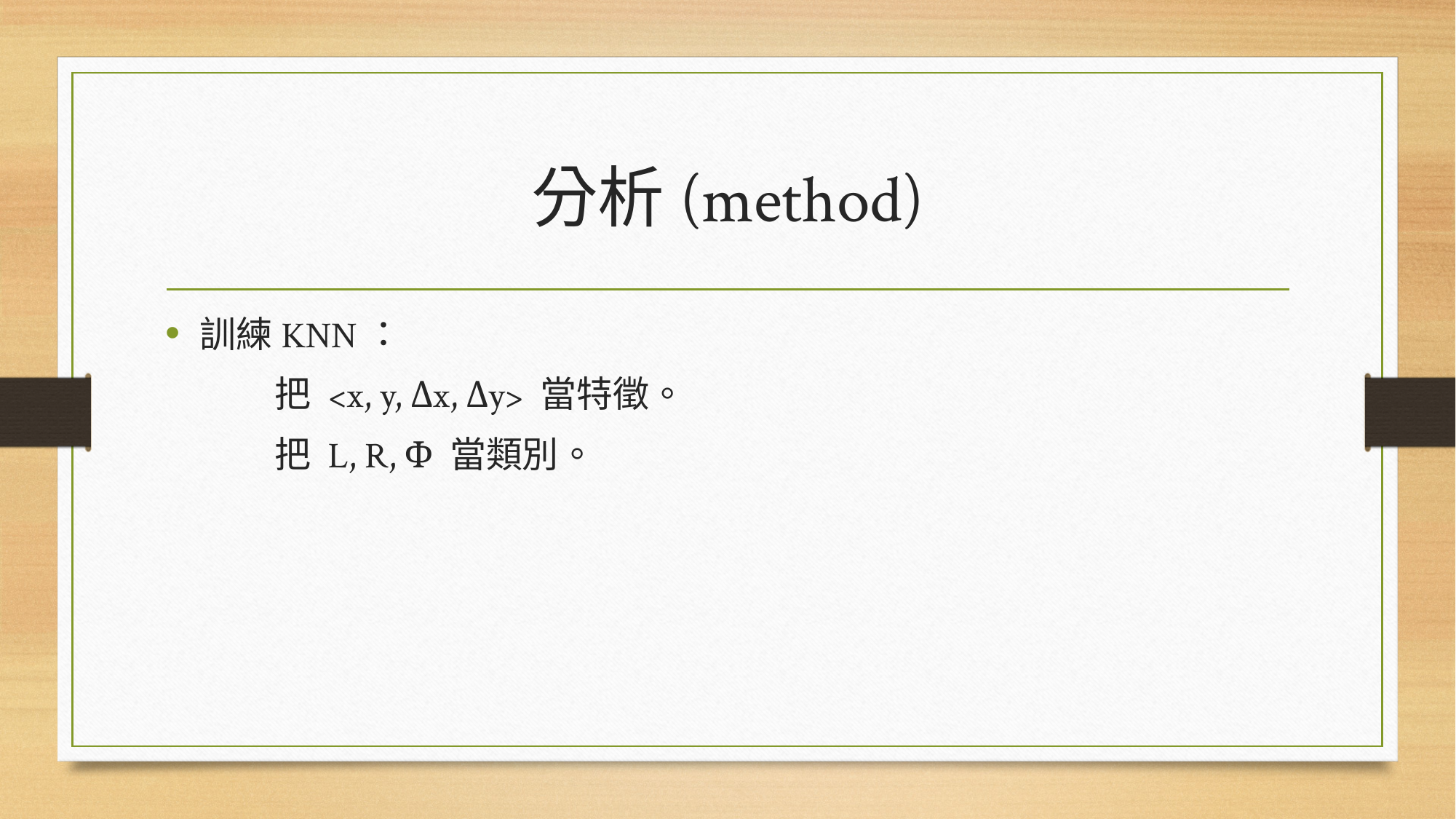

# 分析(method)
訓練KNN：
	把 <x, y, Δx, Δy> 當特徵。
	把 L, R, Φ 當類別。